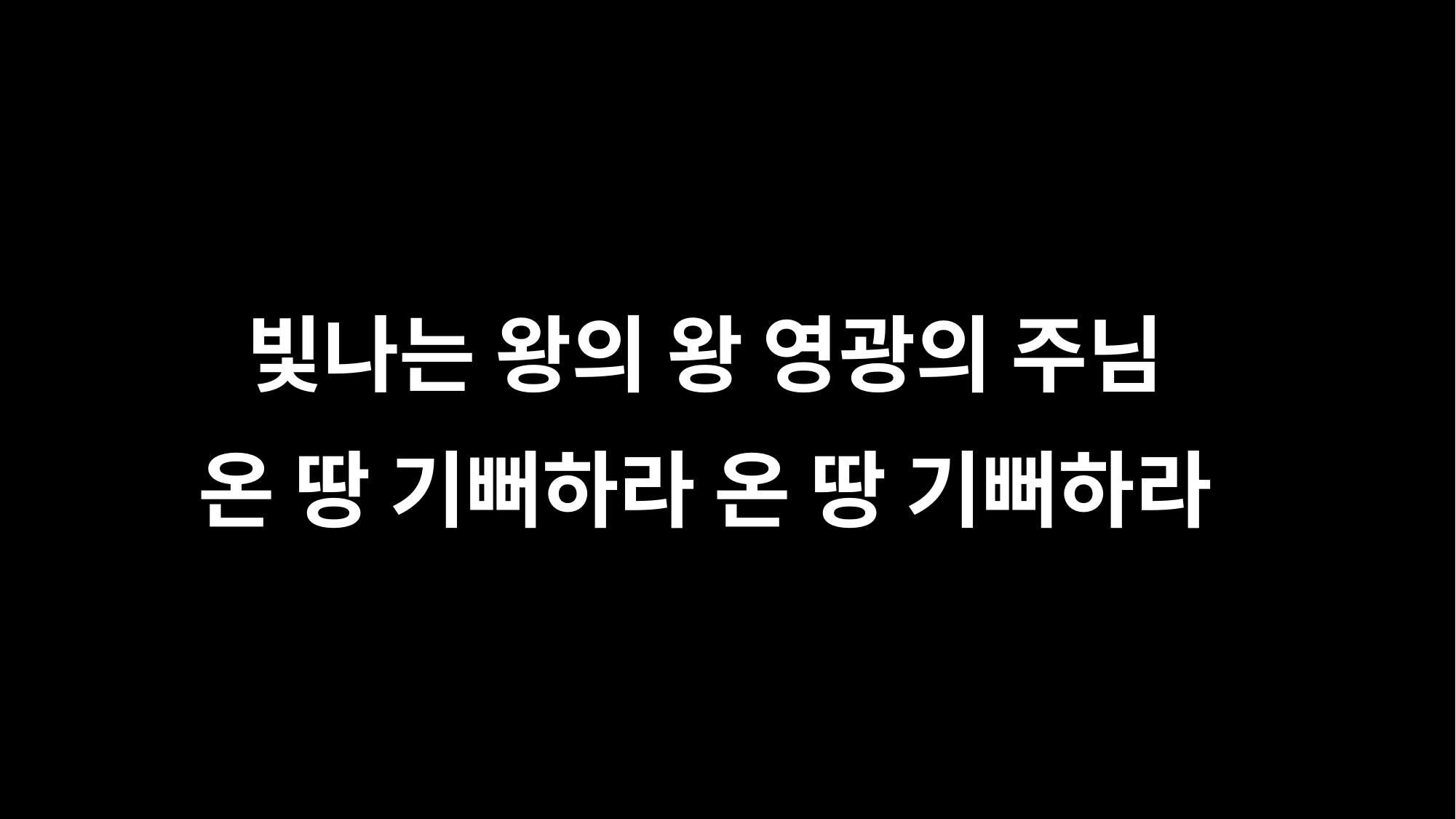

빛나는 왕의 왕 영광의 주님
온 땅 기뻐하라 온 땅 기뻐하라